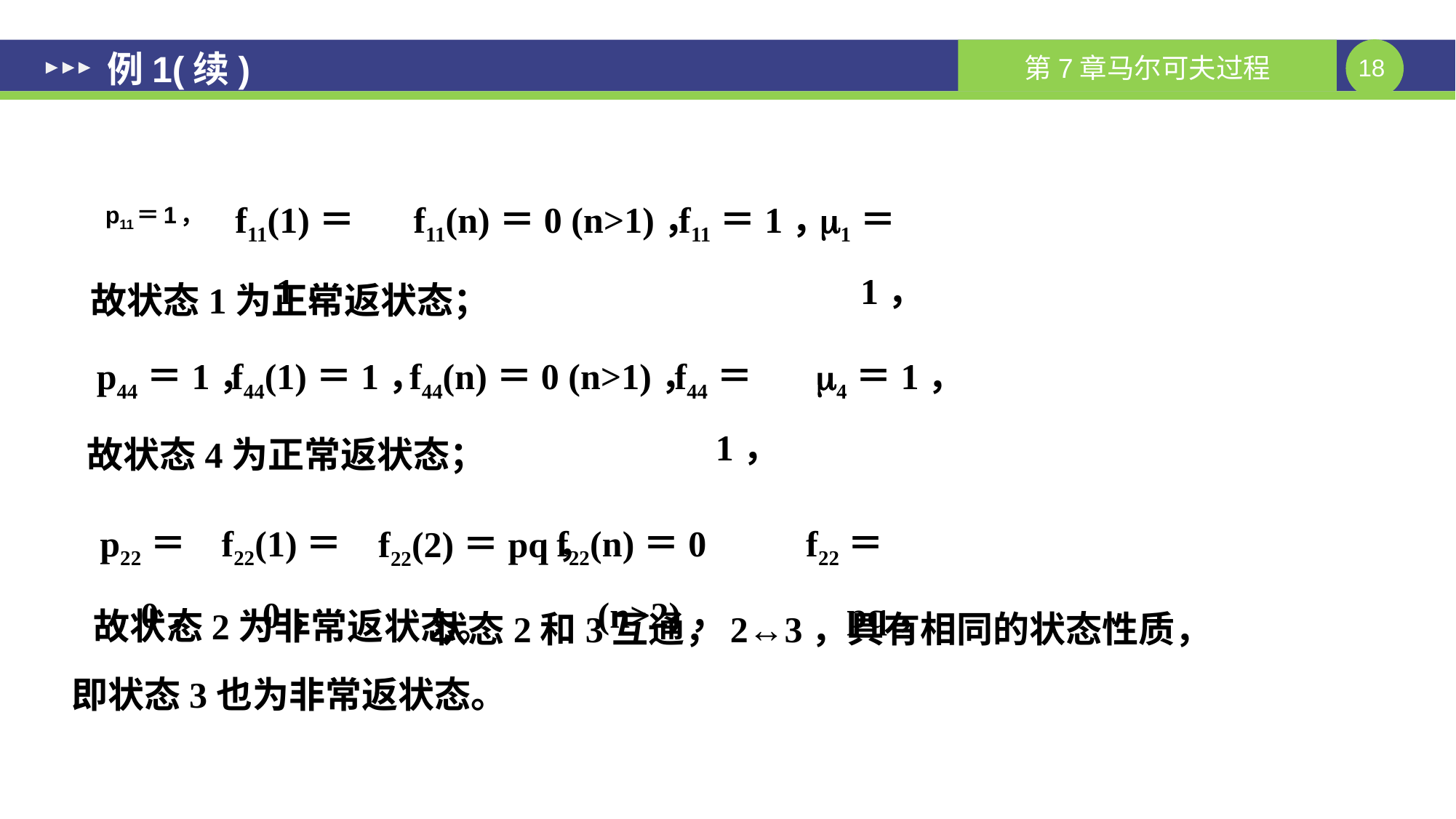

# 例1(续)
p11＝1，
f11(1)＝1，
f11(n)＝0 (n>1)，
f11＝1，
μ1＝1，
故状态1为正常返状态；
p44＝1，
f44(1)＝1，
f44(n)＝0 (n>1)，
f44＝1，
μ4＝1，
故状态4为正常返状态；
p22＝0，
f22(1)＝0，
f22(n)＝0 (n>2)，
f22＝pq，
f22(2)＝pq，
故状态2为非常返状态。
                                           状态2和3互通，2↔3，具有相同的状态性质，
即状态3也为非常返状态。